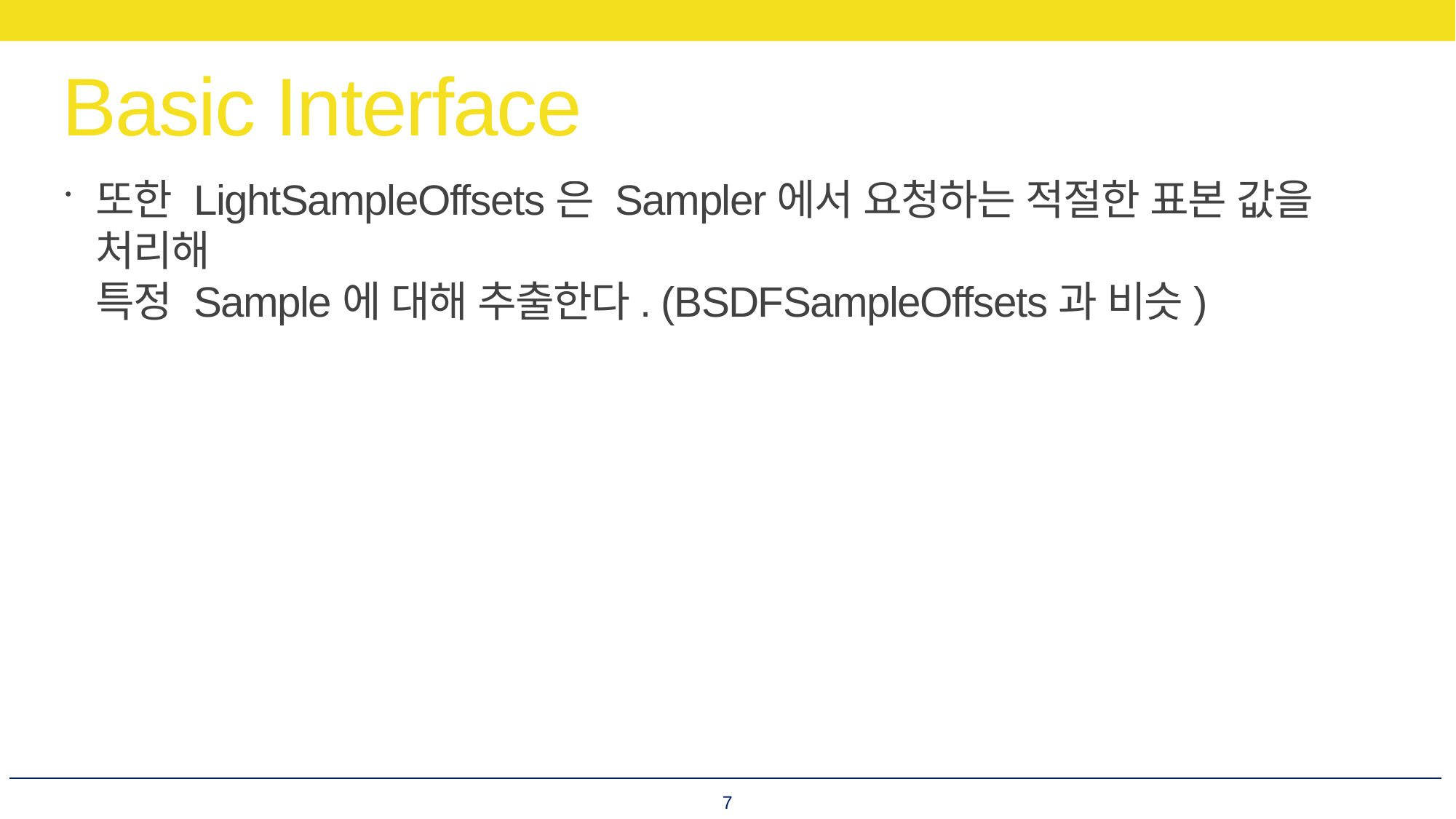

# Basic Interface
또한 LightSampleOffsets은 Sampler에서 요청하는 적절한 표본 값을 처리해
특정 Sample에 대해 추출한다. (BSDFSampleOffsets과 비슷)
7